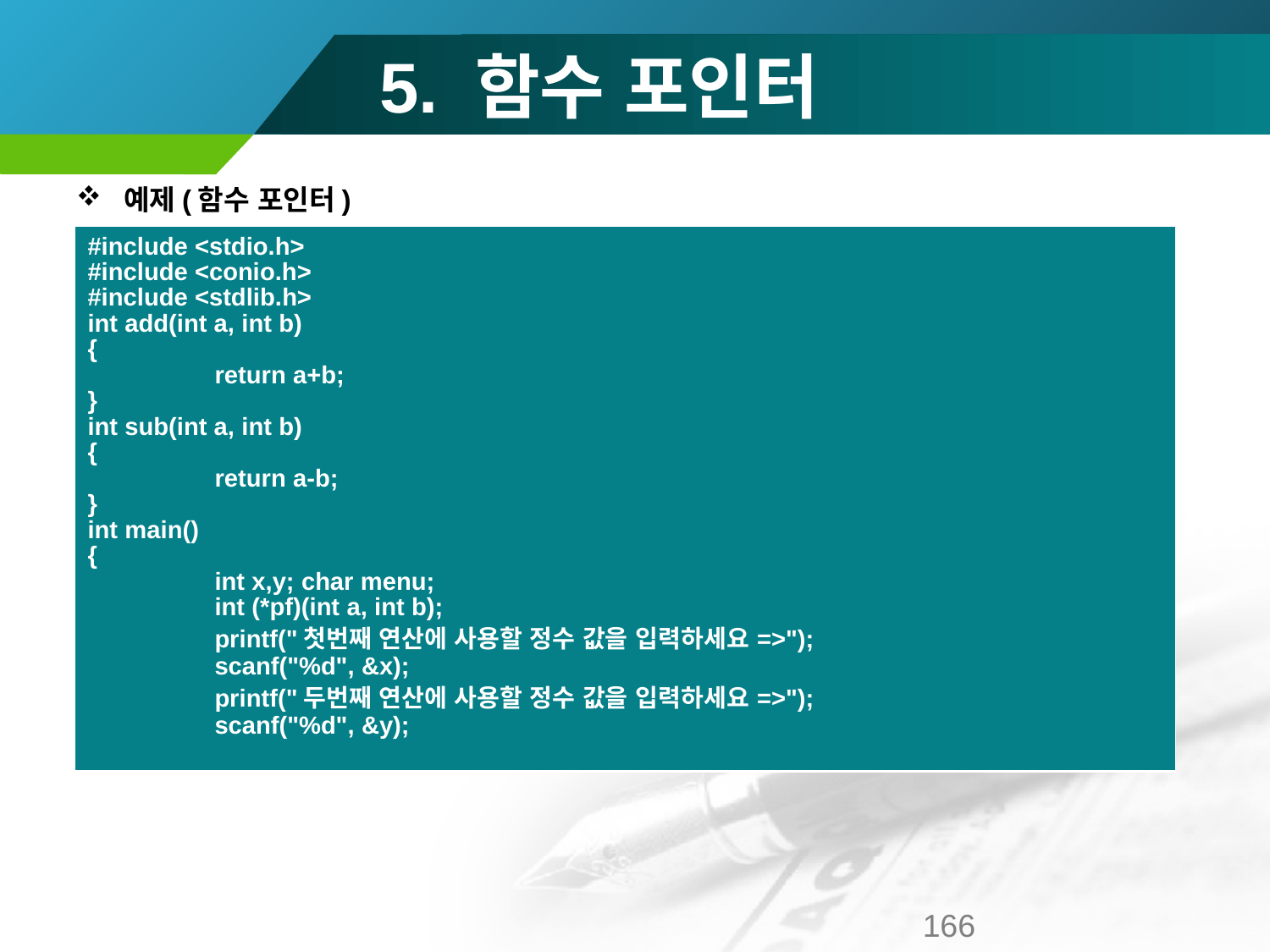

# 5. 함수 포인터
예제(함수 포인터)
| #include <stdio.h> #include <conio.h> #include <stdlib.h> int add(int a, int b) { return a+b; } int sub(int a, int b) { return a-b; } int main() { int x,y; char menu; int (\*pf)(int a, int b); printf("첫번째 연산에 사용할 정수 값을 입력하세요=>"); scanf("%d", &x); printf("두번째 연산에 사용할 정수 값을 입력하세요=>"); scanf("%d", &y); |
| --- |
166